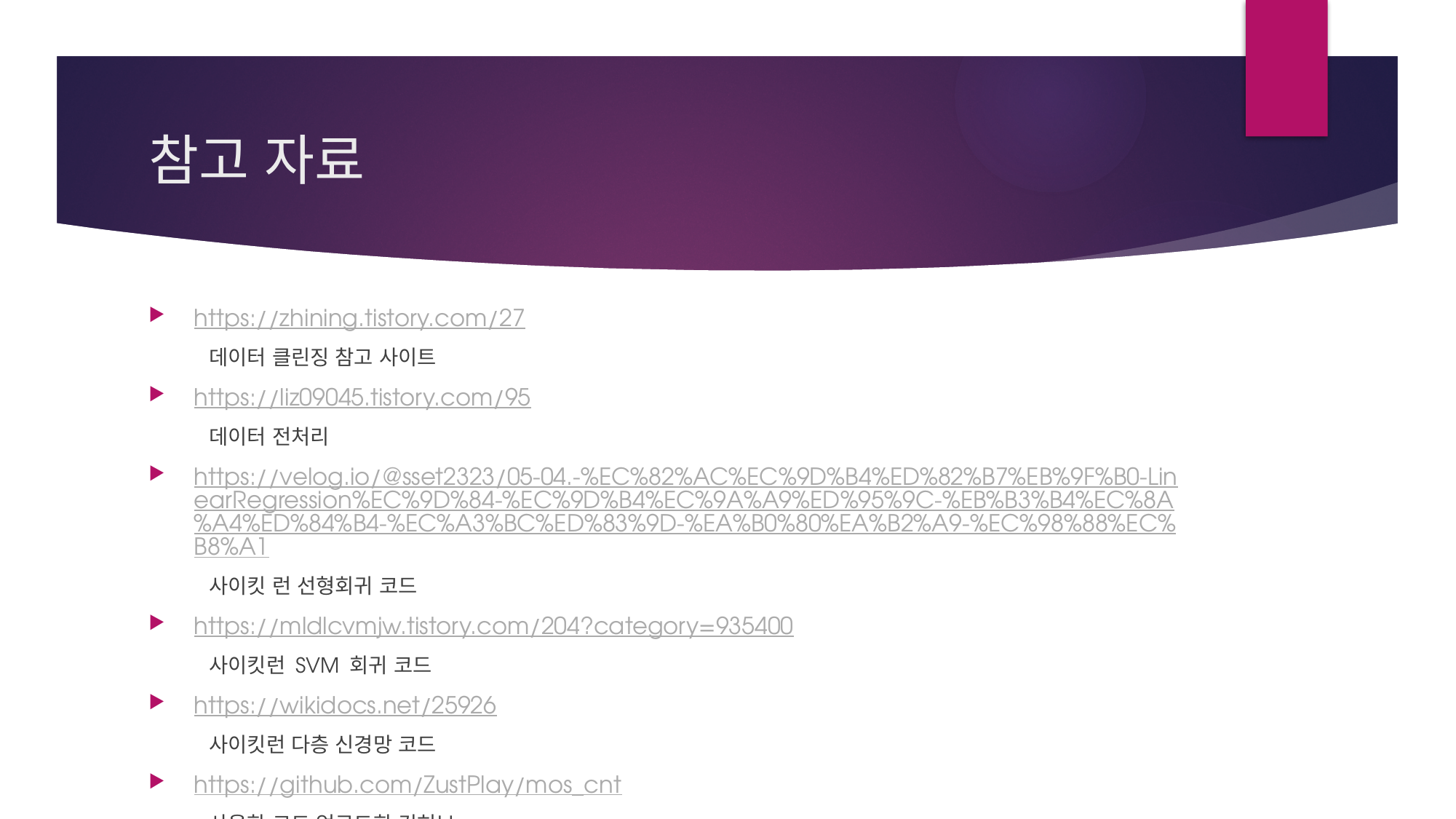

# 참고 자료
https://zhining.tistory.com/27
데이터 클린징 참고 사이트
https://liz09045.tistory.com/95
데이터 전처리
https://velog.io/@sset2323/05-04.-%EC%82%AC%EC%9D%B4%ED%82%B7%EB%9F%B0-LinearRegression%EC%9D%84-%EC%9D%B4%EC%9A%A9%ED%95%9C-%EB%B3%B4%EC%8A%A4%ED%84%B4-%EC%A3%BC%ED%83%9D-%EA%B0%80%EA%B2%A9-%EC%98%88%EC%B8%A1
사이킷 런 선형회귀 코드
https://mldlcvmjw.tistory.com/204?category=935400
사이킷런 SVM 회귀 코드
https://wikidocs.net/25926
사이킷런 다층 신경망 코드
https://github.com/ZustPlay/mos_cnt
사용한 코드 업로드한 깃허브